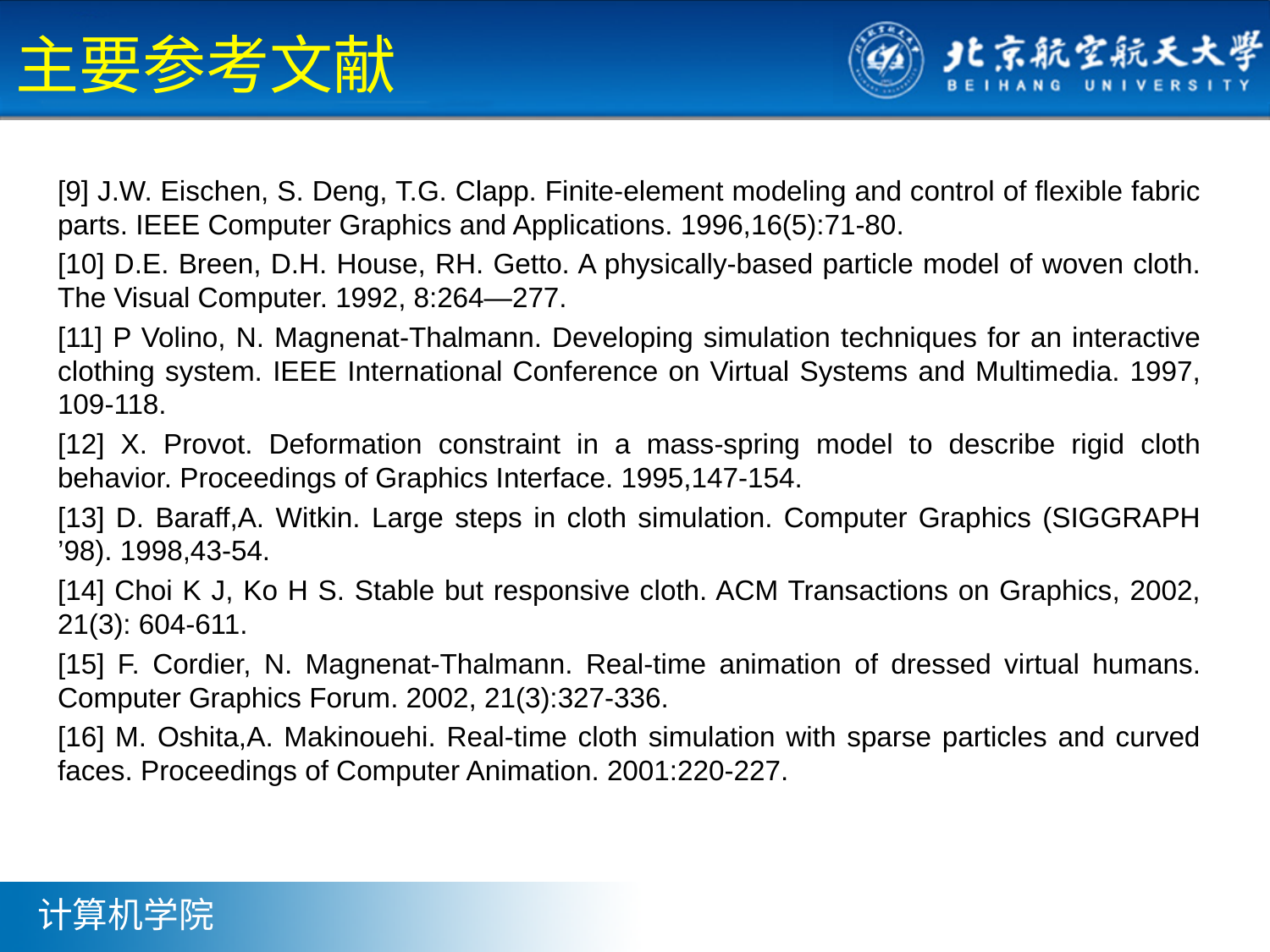

# 主要参考文献
[9] J.W. Eischen, S. Deng, T.G. Clapp. Finite-element modeling and control of flexible fabric parts. IEEE Computer Graphics and Applications. 1996,16(5):71-80.
[10] D.E. Breen, D.H. House, RH. Getto. A physically-based particle model of woven cloth. The Visual Computer. 1992, 8:264—277.
[11] P Volino, N. Magnenat-Thalmann. Developing simulation techniques for an interactive clothing system. IEEE International Conference on Virtual Systems and Multimedia. 1997, 109-118.
[12] X. Provot. Deformation constraint in a mass-spring model to describe rigid cloth behavior. Proceedings of Graphics Interface. 1995,147-154.
[13] D. Baraff,A. Witkin. Large steps in cloth simulation. Computer Graphics (SIGGRAPH ’98). 1998,43-54.
[14] Choi K J, Ko H S. Stable but responsive cloth. ACM Transactions on Graphics, 2002, 21(3): 604-611.
[15] F. Cordier, N. Magnenat-Thalmann. Real-time animation of dressed virtual humans. Computer Graphics Forum. 2002, 21(3):327-336.
[16] M. Oshita,A. Makinouehi. Real-time cloth simulation with sparse particles and curved faces. Proceedings of Computer Animation. 2001:220-227.